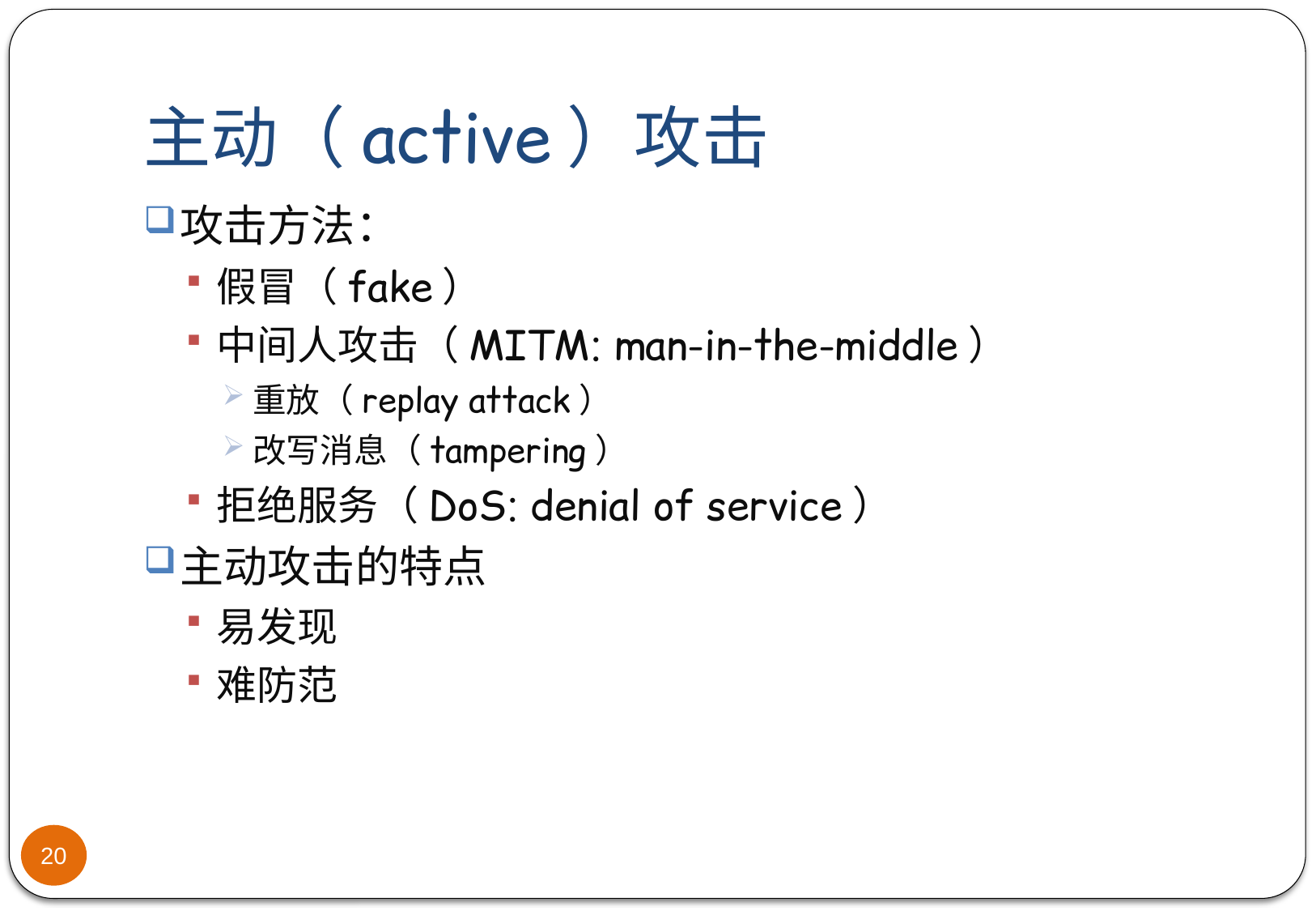

# 主动（active）攻击
攻击方法：
假冒（fake）
中间人攻击（MITM: man-in-the-middle）
重放（replay attack）
改写消息（tampering）
拒绝服务（DoS: denial of service）
主动攻击的特点
易发现
难防范
20